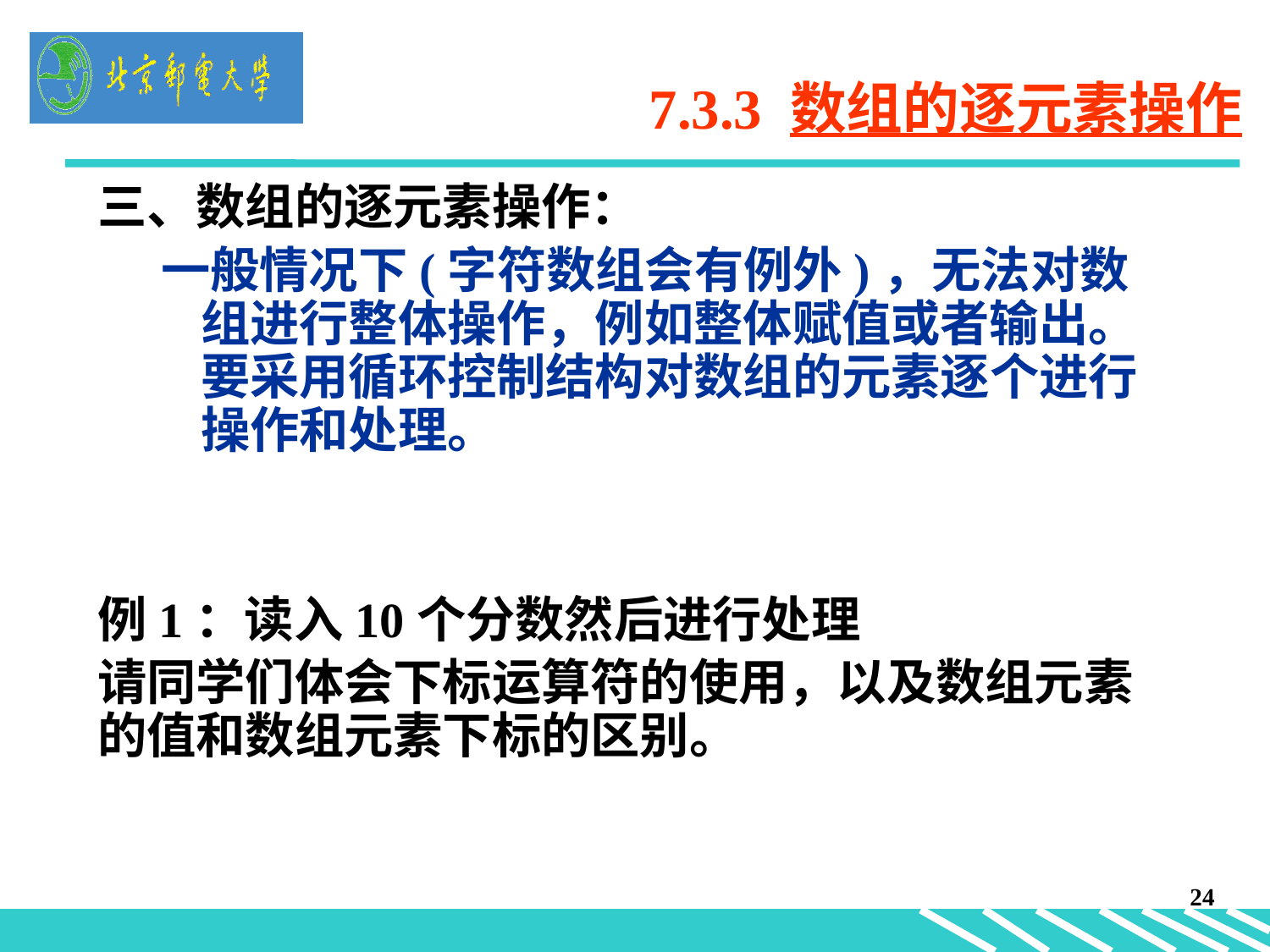

# 7.3.3 数组的逐元素操作
三、数组的逐元素操作：
一般情况下(字符数组会有例外)，无法对数组进行整体操作，例如整体赋值或者输出。要采用循环控制结构对数组的元素逐个进行操作和处理。

例1：读入10个分数然后进行处理
请同学们体会下标运算符的使用，以及数组元素的值和数组元素下标的区别。

24